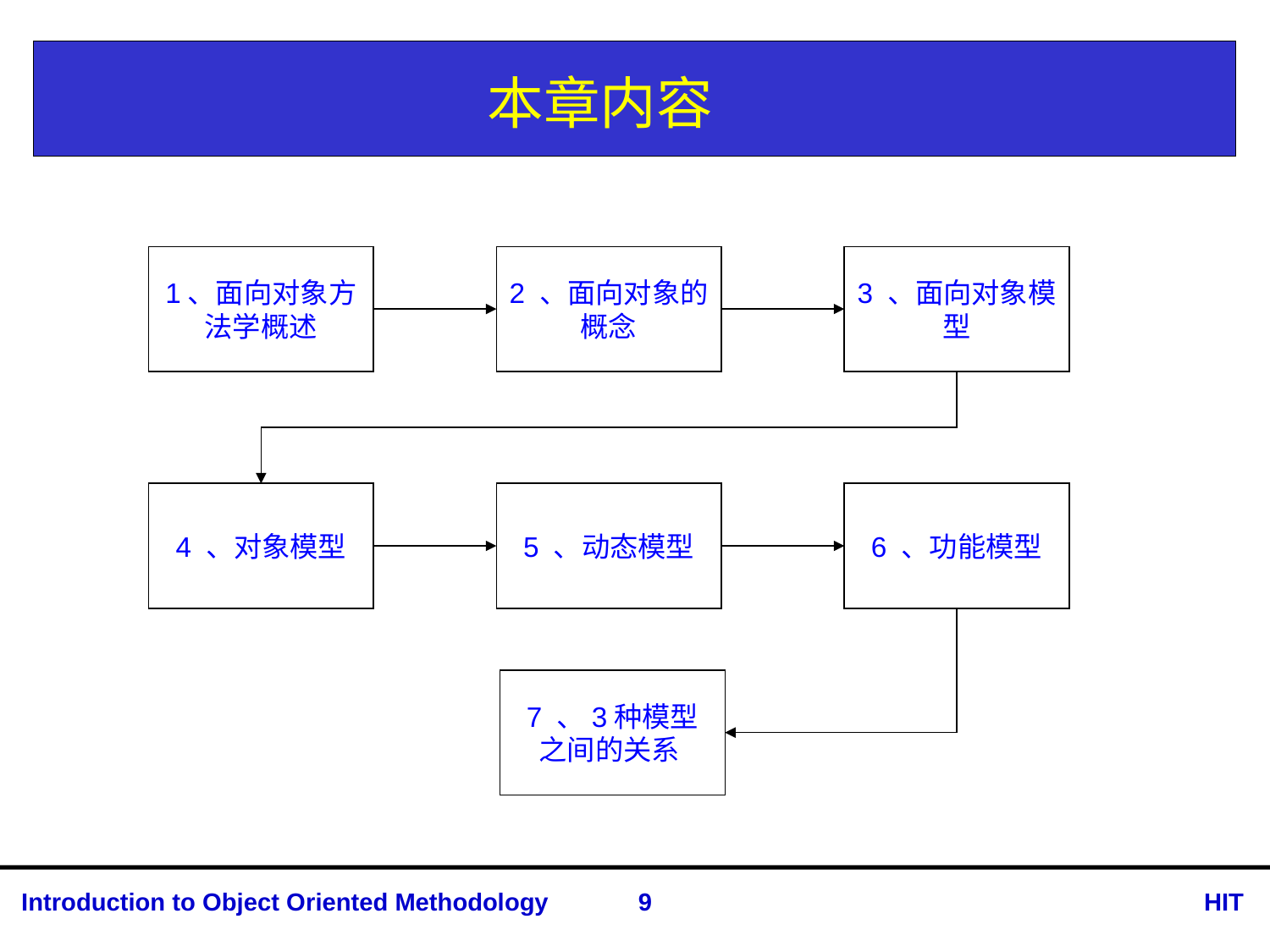

本章内容
1、面向对象方法学概述
2 、面向对象的概念
3 、面向对象模型
4 、对象模型
5 、动态模型
6 、功能模型
7 、3种模型之间的关系